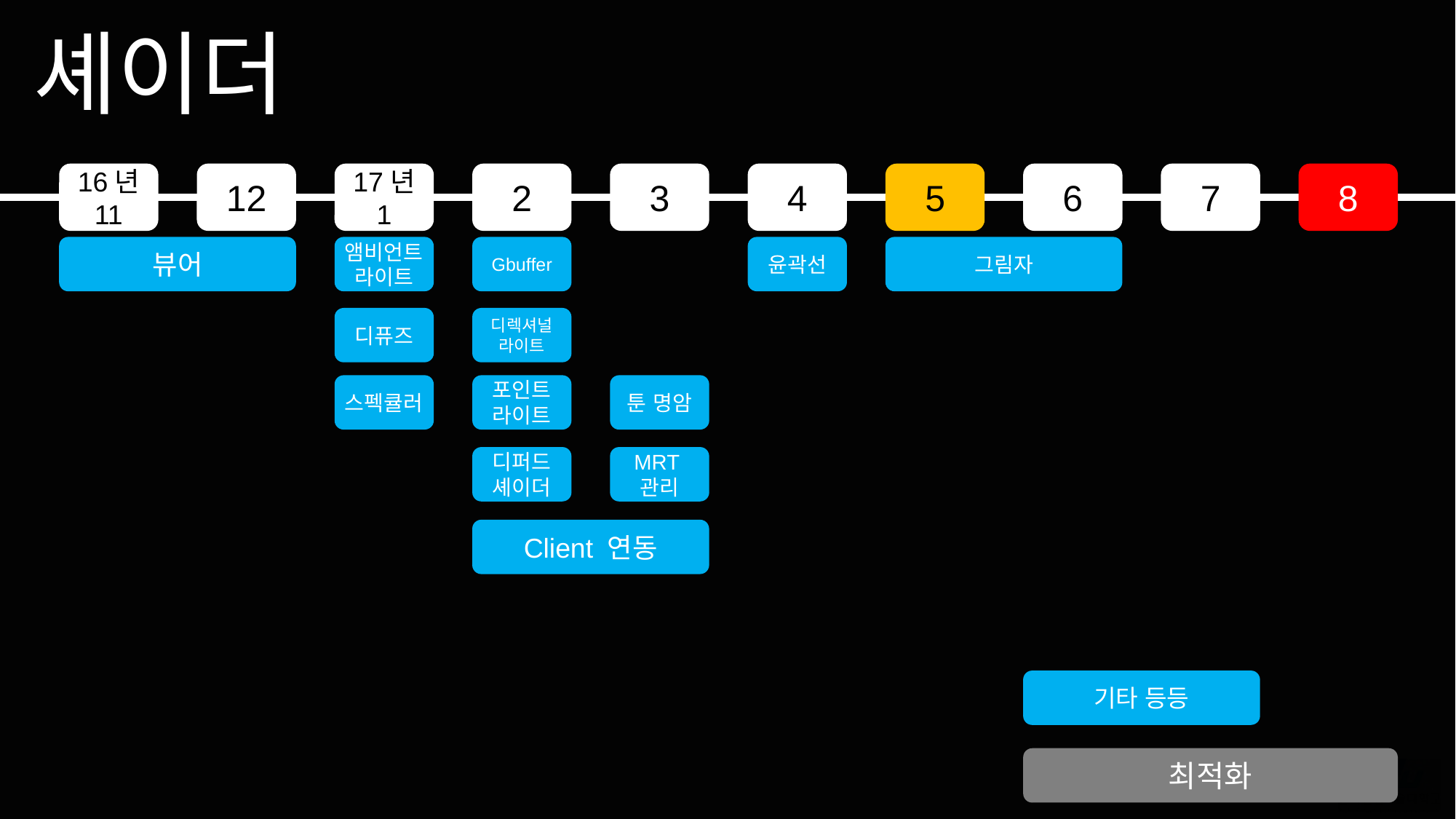

셰이더
16년
11
12
17년
1
2
3
4
5
6
7
8
뷰어
앰비언트 라이트
Gbuffer
윤곽선
그림자
디퓨즈
디렉셔널 라이트
스펙큘러
포인트라이트
툰 명암
디퍼드 셰이더
MRT
관리
Client 연동
기타 등등
최적화